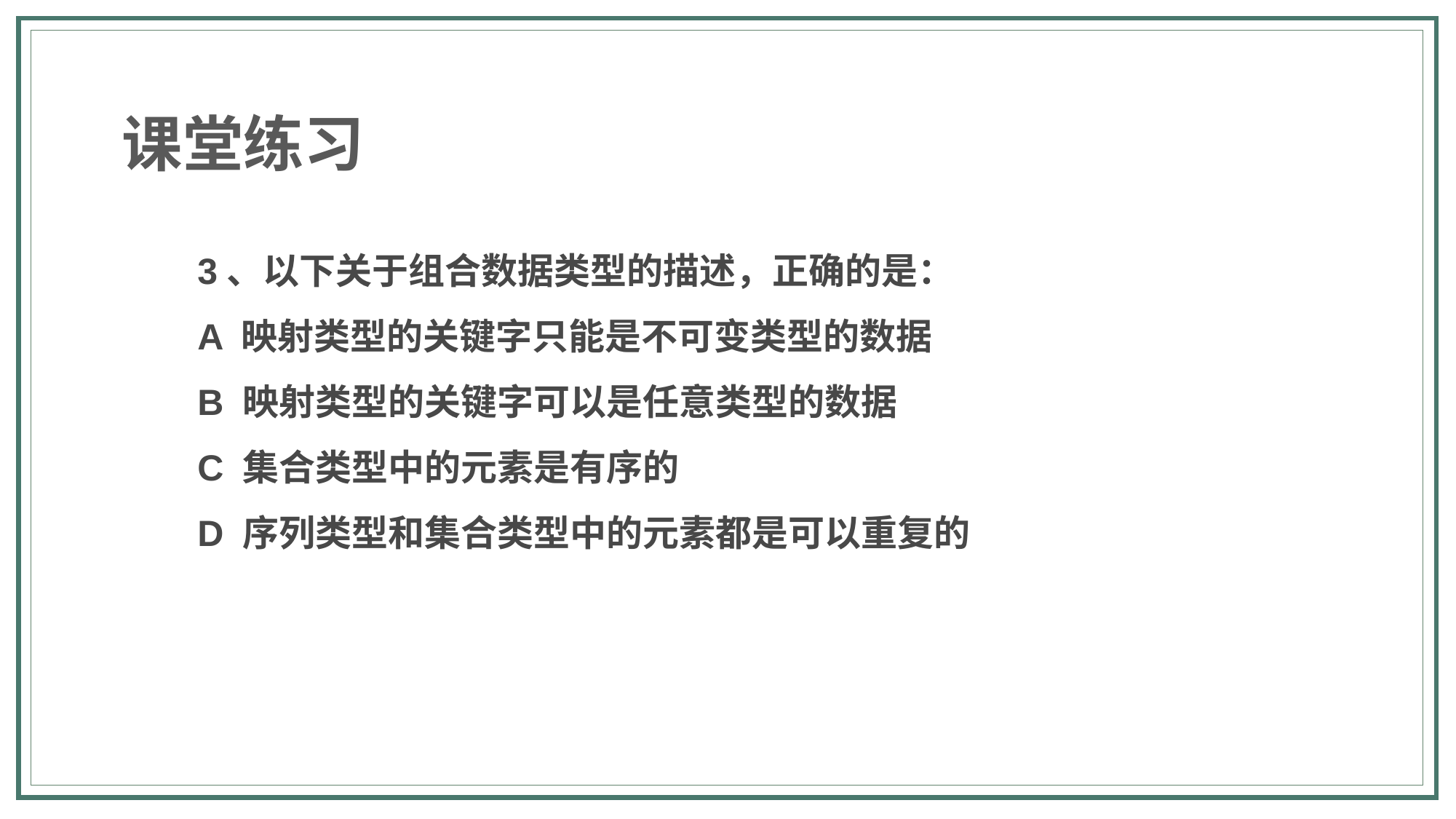

课堂练习
3、以下关于组合数据类型的描述，正确的是：‬‬‬‬‬‬‬‬‬‬‬‬‬‬‬‬‬‬‬‬‬‬‬‬‬‬‬‬‬‬‬‬‬‬‬‬‬‬‬‬‬‬‬‬‬‬‬‬‬‬‬‬‬‬‬‬‬‬‬‬‬‬‬‬‬‬‬‬‬‬‬‬‬‬‬‬‬‬‬‬‬‬‬‬‬‬‬‬‬‬‬‬‬‬‬‬‬‬‬‬‬‬‬‬‬‬‬‬‬‬‬‬‬‬‬‬‬‬‬‬‬‬‬‬‬‬‬‬‬‬‬‬‬‬‬‬‬‬‬‬‬‬‬‬
A 映射类型的关键字只能是不可变类型的数据
B 映射类型的关键字可以是任意类型的数据
C 集合类型中的元素是有序的
D 序列类型和集合类型中的元素都是可以重复的